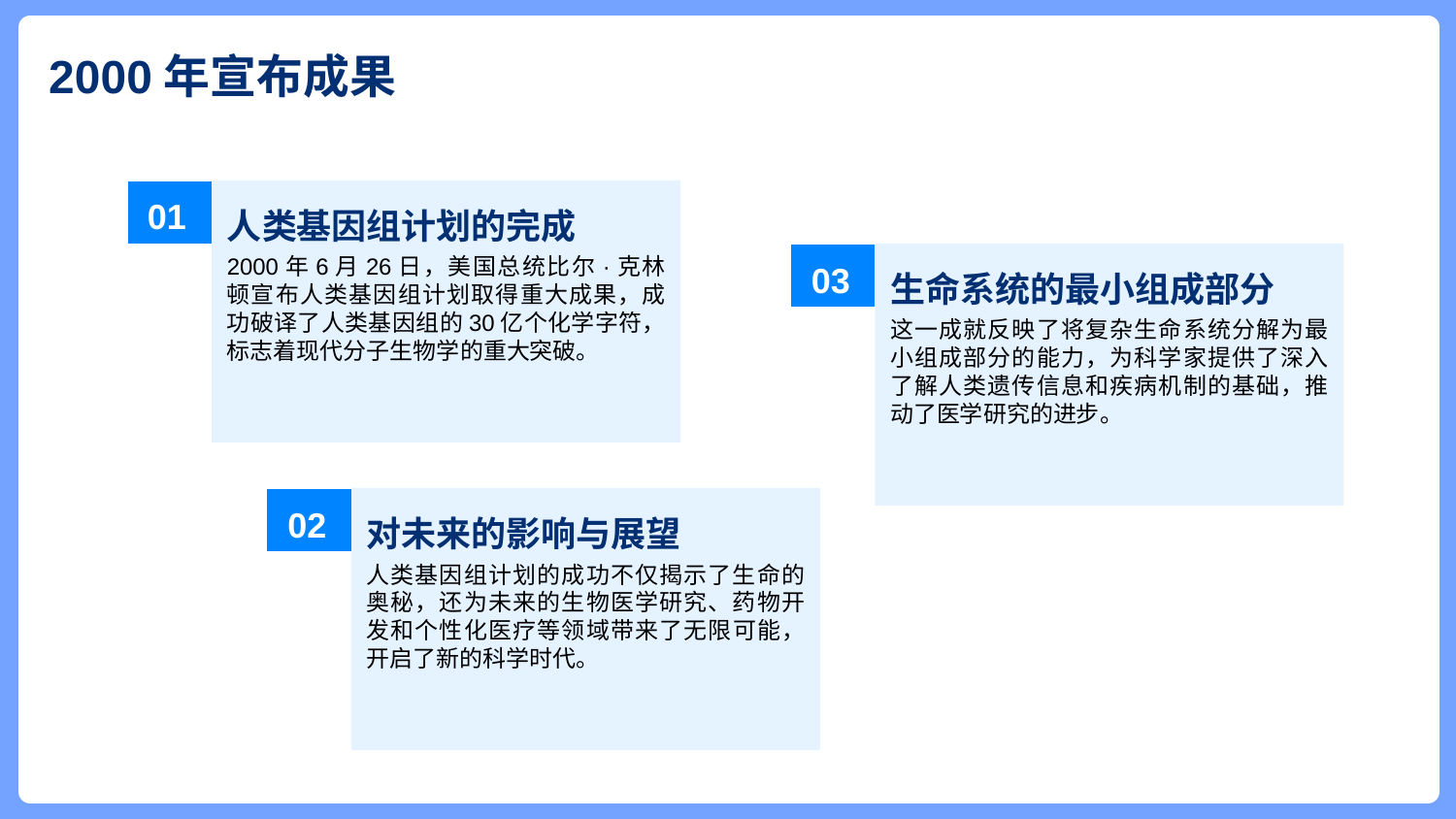

2000年宣布成果
01

人类基因组计划的完成
2000年6月26日，美国总统比尔·克林顿宣布人类基因组计划取得重大成果，成功破译了人类基因组的30亿个化学字符，标志着现代分子生物学的重大突破。
03

生命系统的最小组成部分
这一成就反映了将复杂生命系统分解为最小组成部分的能力，为科学家提供了深入了解人类遗传信息和疾病机制的基础，推动了医学研究的进步。
02

对未来的影响与展望
人类基因组计划的成功不仅揭示了生命的奥秘，还为未来的生物医学研究、药物开发和个性化医疗等领域带来了无限可能，开启了新的科学时代。